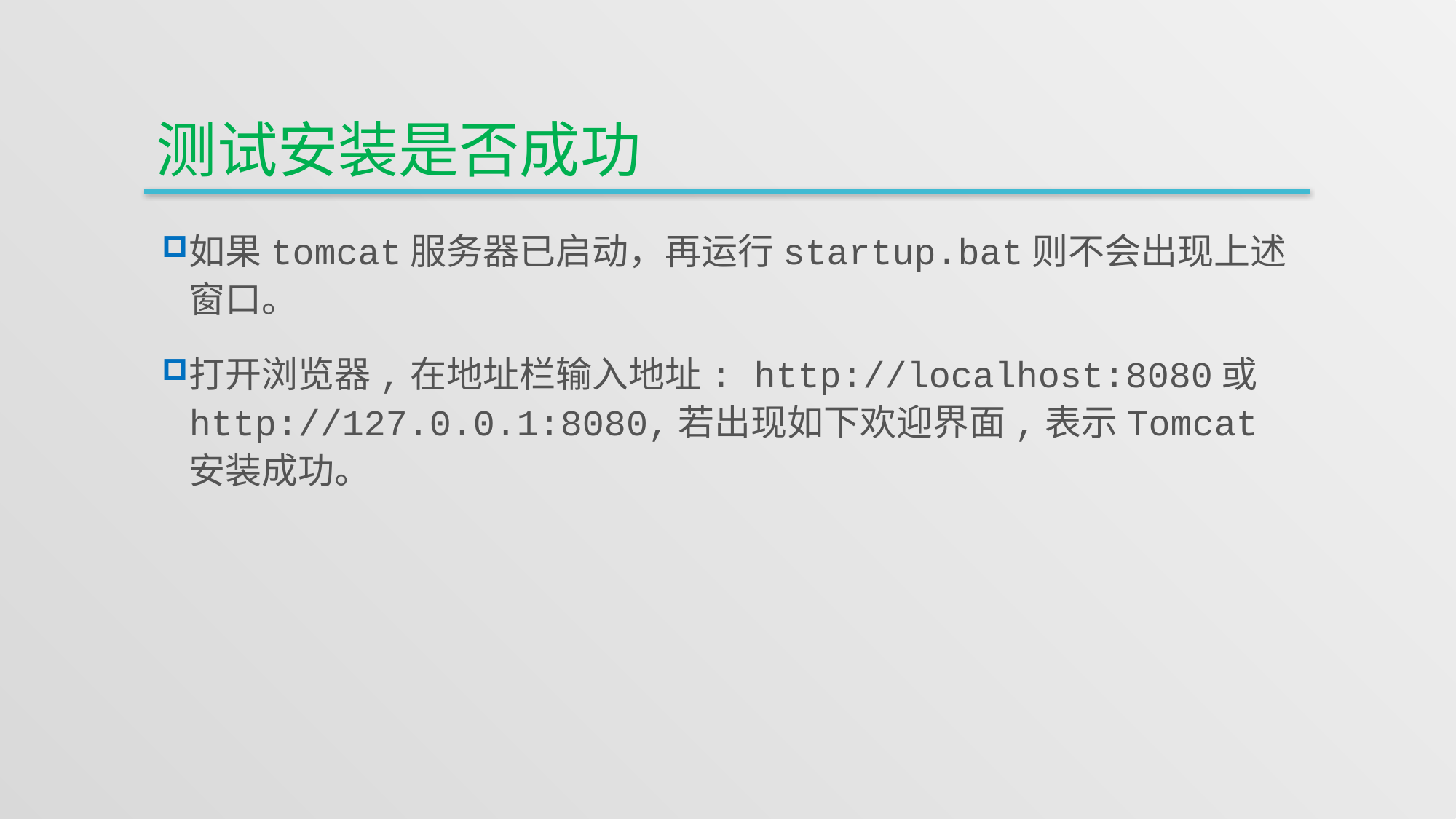

# 测试安装是否成功
如果tomcat服务器已启动，再运行startup.bat则不会出现上述窗口。
打开浏览器,在地址栏输入地址: http://localhost:8080或http://127.0.0.1:8080,若出现如下欢迎界面,表示Tomcat安装成功。